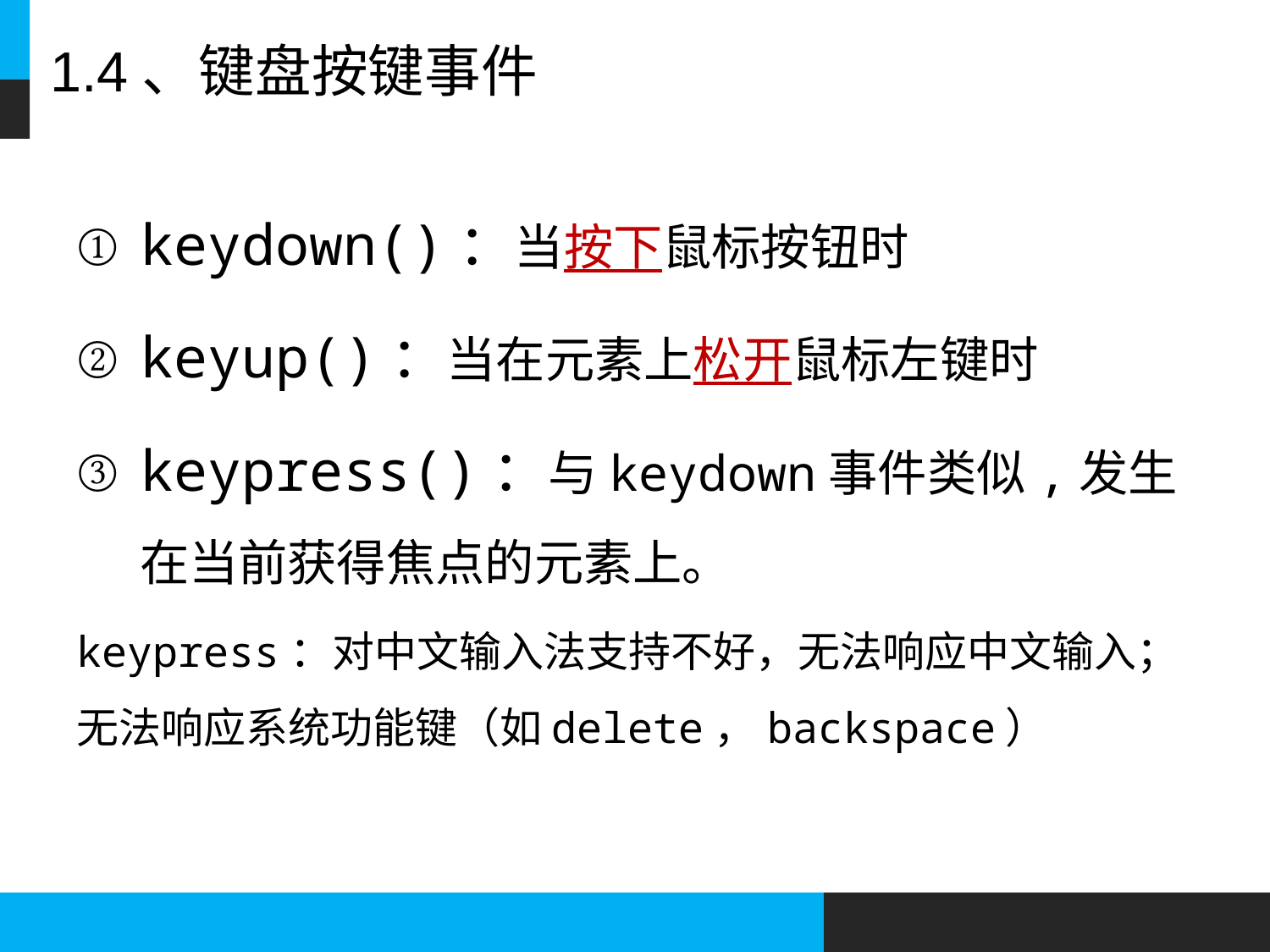

# 1.4、键盘按键事件
keydown()：当按下鼠标按钮时
keyup()：当在元素上松开鼠标左键时
keypress()：与keydown事件类似,发生在当前获得焦点的元素上。
keypress：对中文输入法支持不好，无法响应中文输入；无法响应系统功能键（如delete，backspace）